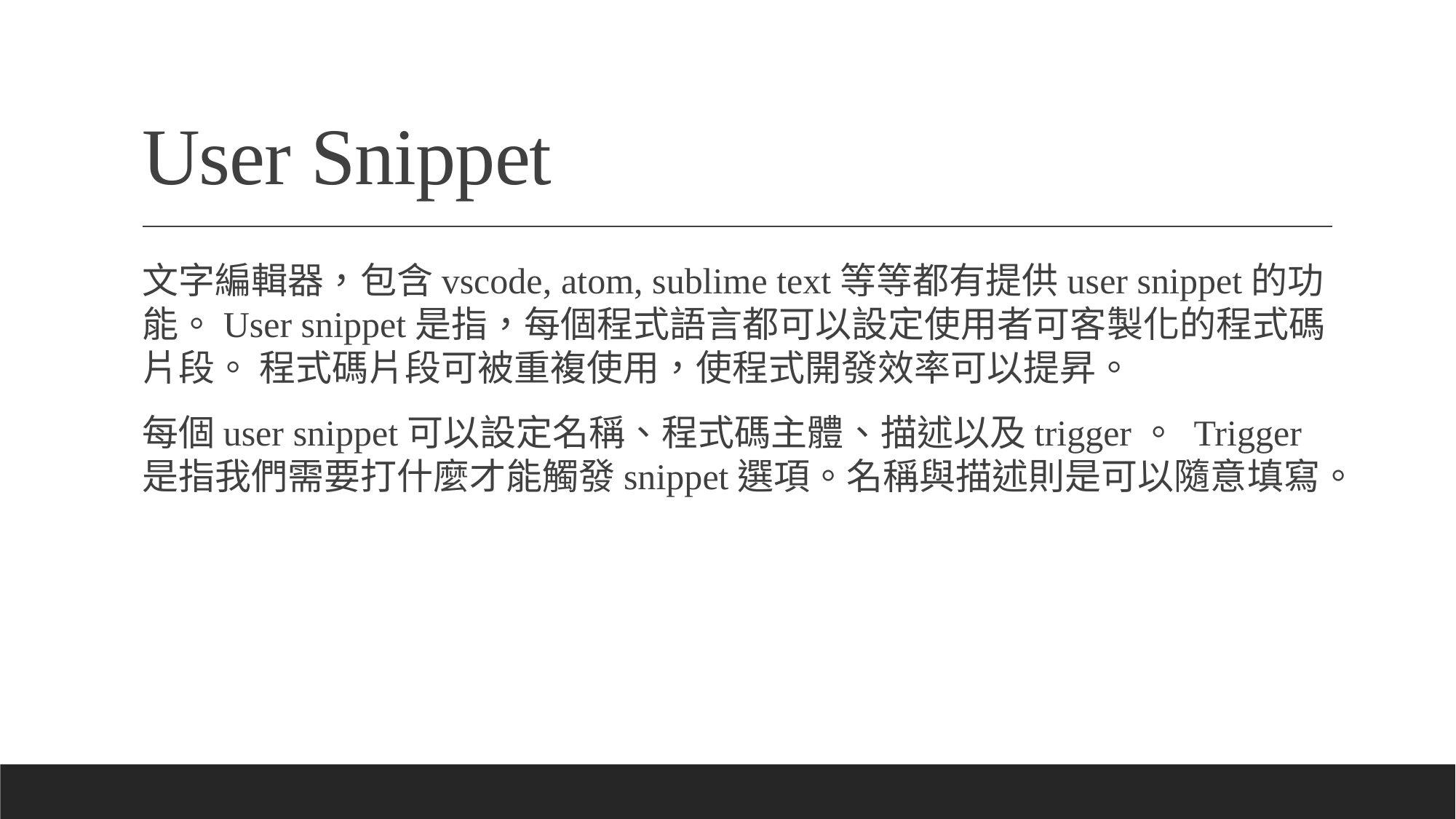

# User Snippet
文字編輯器，包含vscode, atom, sublime text等等都有提供user snippet的功能。User snippet是指，每個程式語言都可以設定使用者可客製化的程式碼片段。 程式碼片段可被重複使用，使程式開發效率可以提昇。
每個user snippet可以設定名稱、程式碼主體、描述以及trigger。 Trigger是指我們需要打什麼才能觸發snippet選項。名稱與描述則是可以隨意填寫。